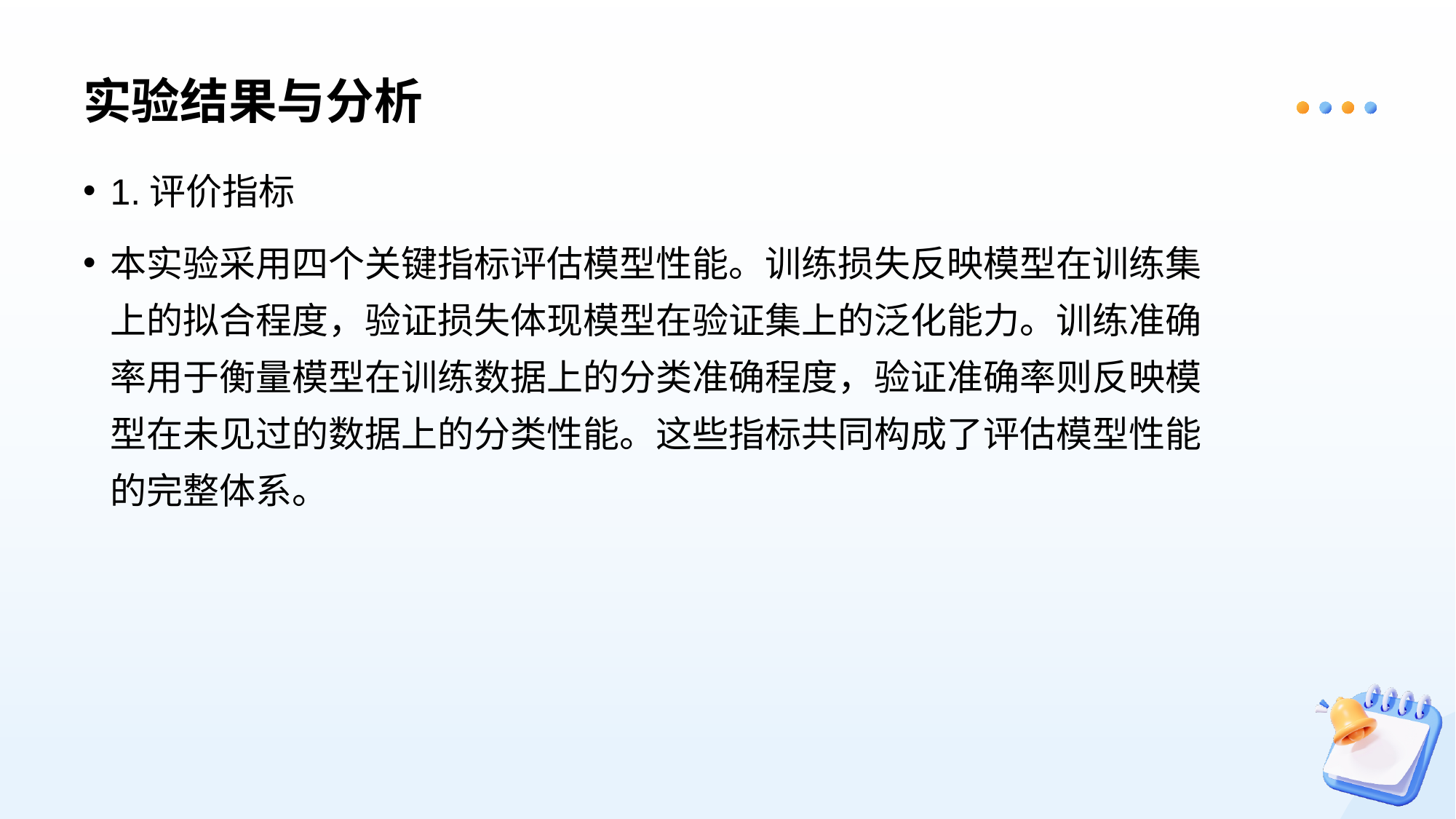

# 实验结果与分析
1.评价指标
本实验采用四个关键指标评估模型性能。训练损失反映模型在训练集上的拟合程度，验证损失体现模型在验证集上的泛化能力。训练准确率用于衡量模型在训练数据上的分类准确程度，验证准确率则反映模型在未见过的数据上的分类性能。这些指标共同构成了评估模型性能的完整体系。